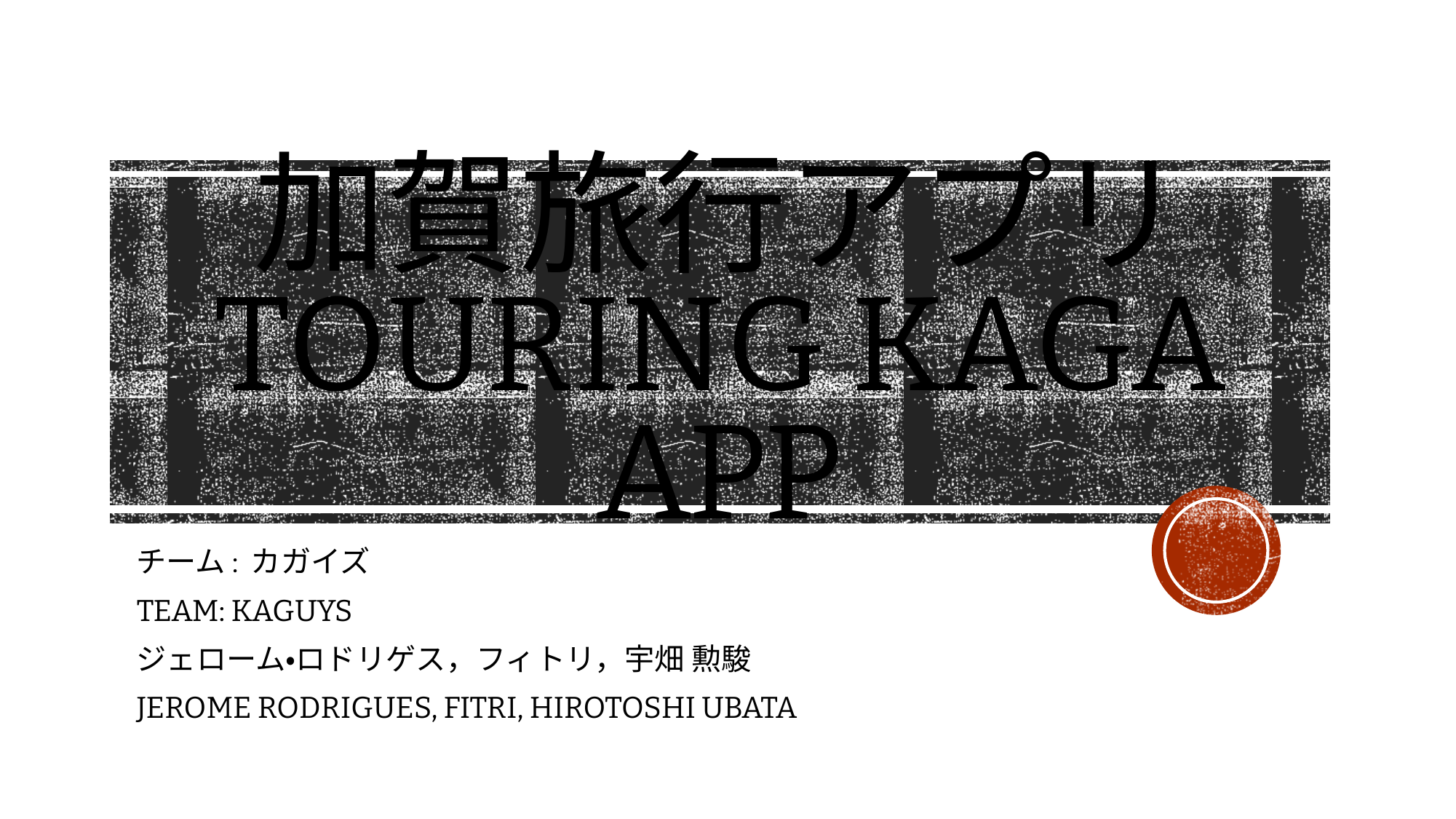

# 加賀旅行アプリ touring kaga app
チーム: カガイズ
TEAM: KAGUYS
ジェローム・ロドリゲス，フィトリ，宇畑 勲駿
JEROME RODRIGUES, FITRI, HIROTOSHI UBATA